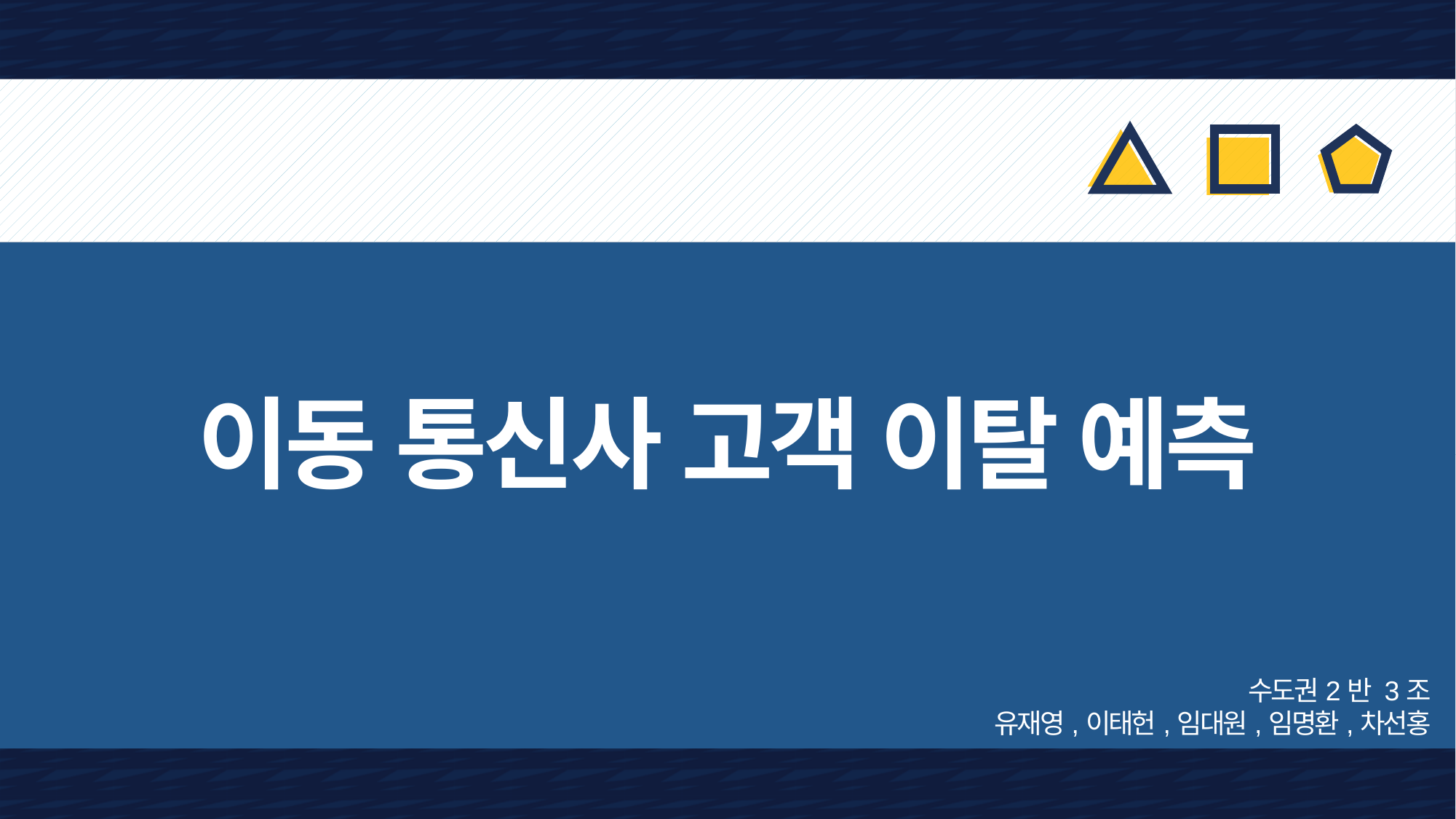

이동 통신사 고객 이탈 예측
수도권2반 3조
유재영,이태헌,임대원,임명환,차선홍